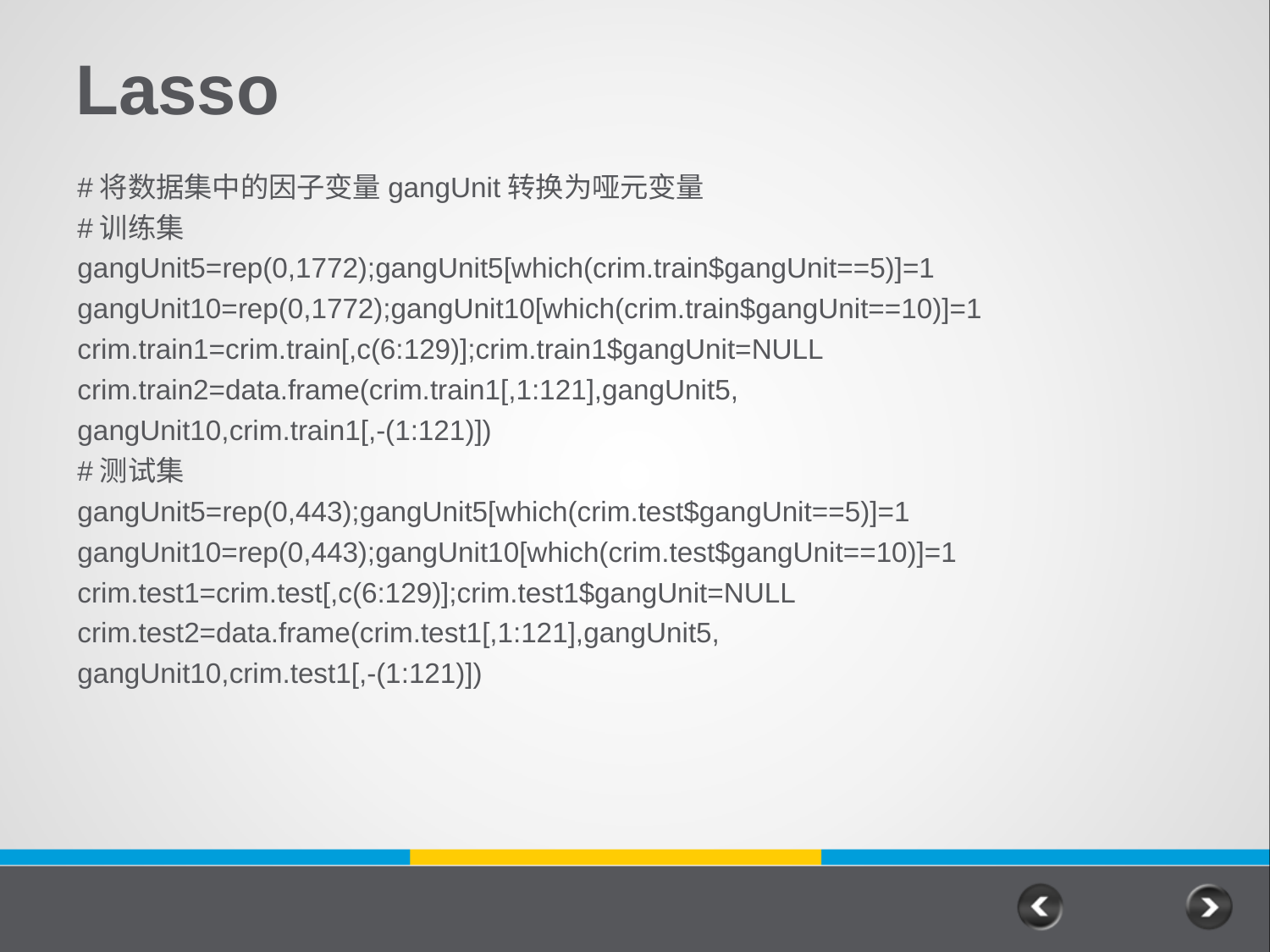

# Lasso
#将数据集中的因子变量gangUnit转换为哑元变量
#训练集
gangUnit5=rep(0,1772);gangUnit5[which(crim.train$gangUnit==5)]=1
gangUnit10=rep(0,1772);gangUnit10[which(crim.train$gangUnit==10)]=1
crim.train1=crim.train[,c(6:129)];crim.train1$gangUnit=NULL
crim.train2=data.frame(crim.train1[,1:121],gangUnit5,
gangUnit10,crim.train1[,-(1:121)])
#测试集
gangUnit5=rep(0,443);gangUnit5[which(crim.test$gangUnit==5)]=1
gangUnit10=rep(0,443);gangUnit10[which(crim.test$gangUnit==10)]=1
crim.test1=crim.test[,c(6:129)];crim.test1$gangUnit=NULL
crim.test2=data.frame(crim.test1[,1:121],gangUnit5,
gangUnit10,crim.test1[,-(1:121)])
30